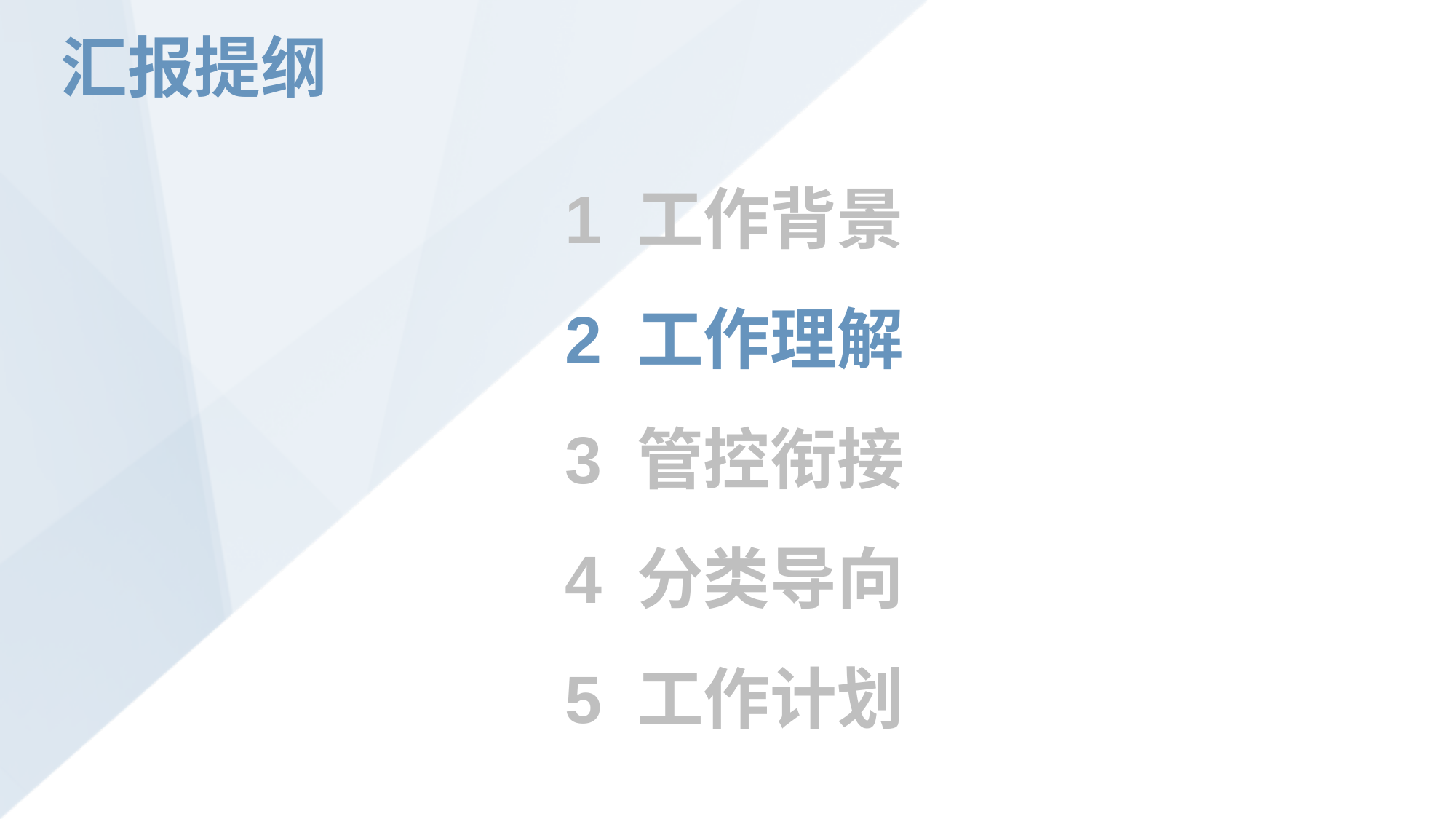

汇报提纲
1 工作背景
2 工作理解
3 管控衔接
4 分类导向
5 工作计划